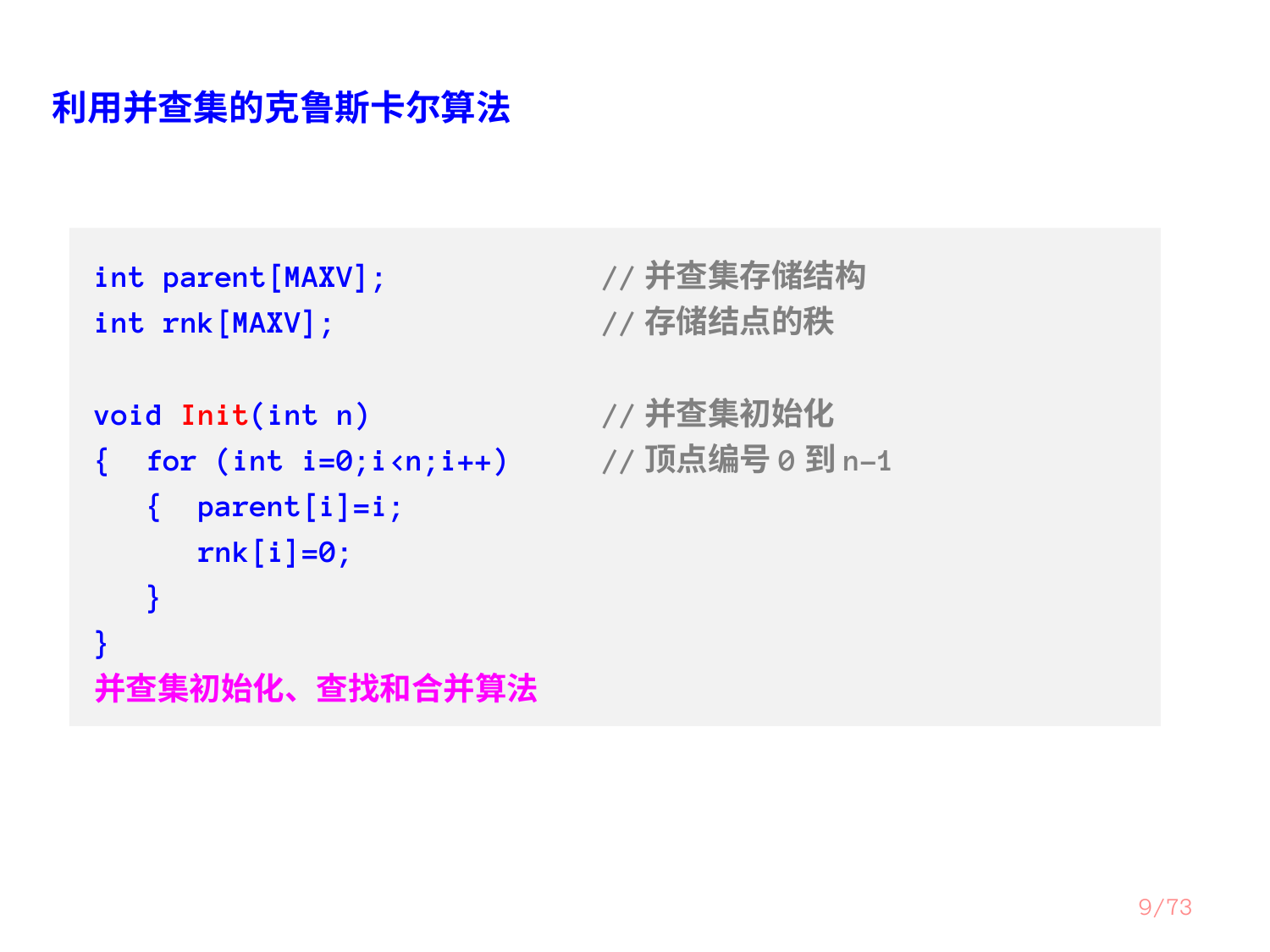

利用并查集的克鲁斯卡尔算法
int parent[MAXV];		//并查集存储结构
int rnk[MAXV];			//存储结点的秩

void Init(int n)		//并查集初始化
{  for (int i=0;i<n;i++)	//顶点编号0到n-1
   {  parent[i]=i;
      rnk[i]=0;
   }
}
并查集初始化、查找和合并算法
9/73